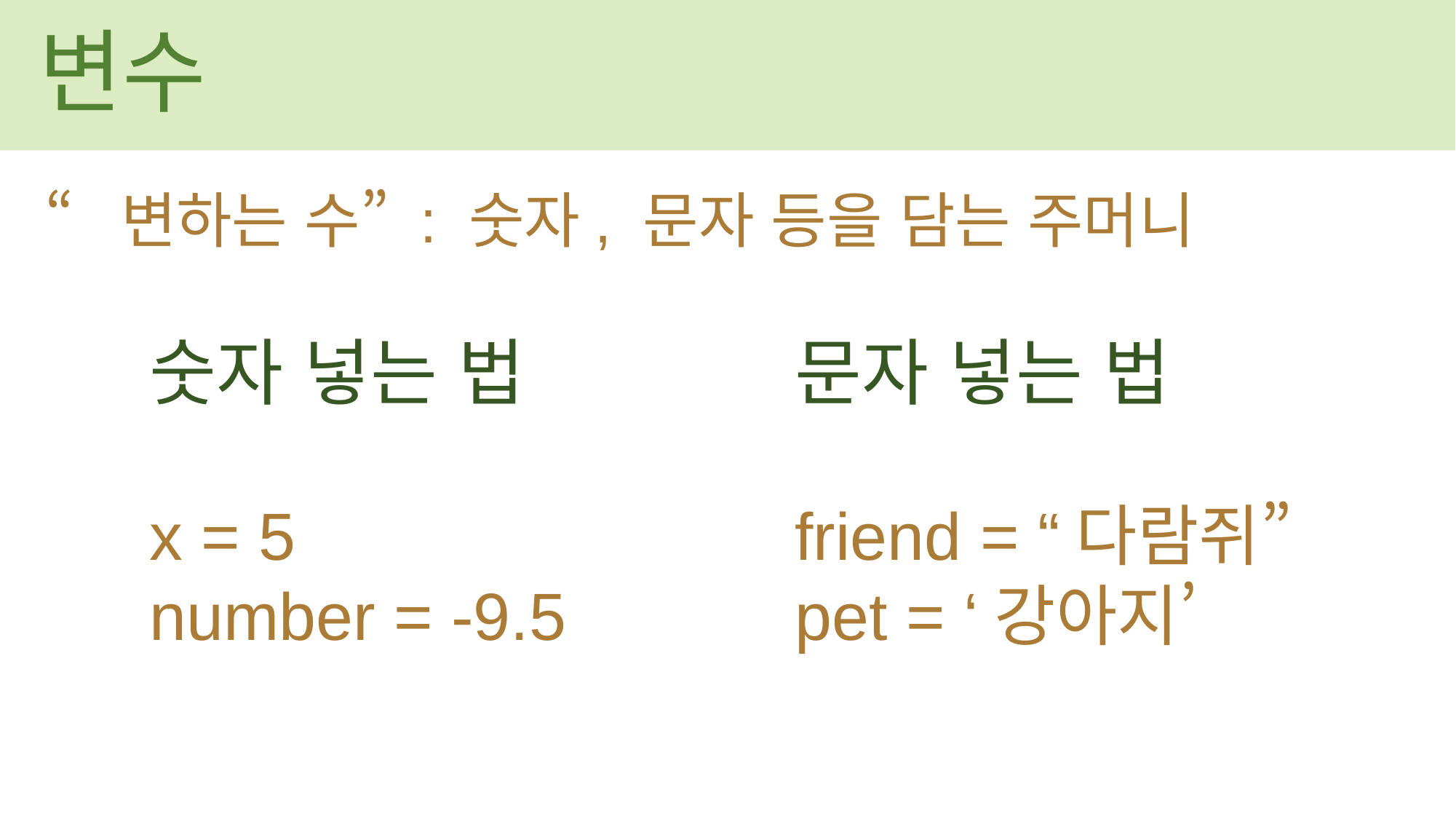

변수
“변하는 수” : 숫자, 문자 등을 담는 주머니
숫자 넣는 법

x = 5
number = -9.5
문자 넣는 법

friend = “다람쥐”
pet = ‘강아지’